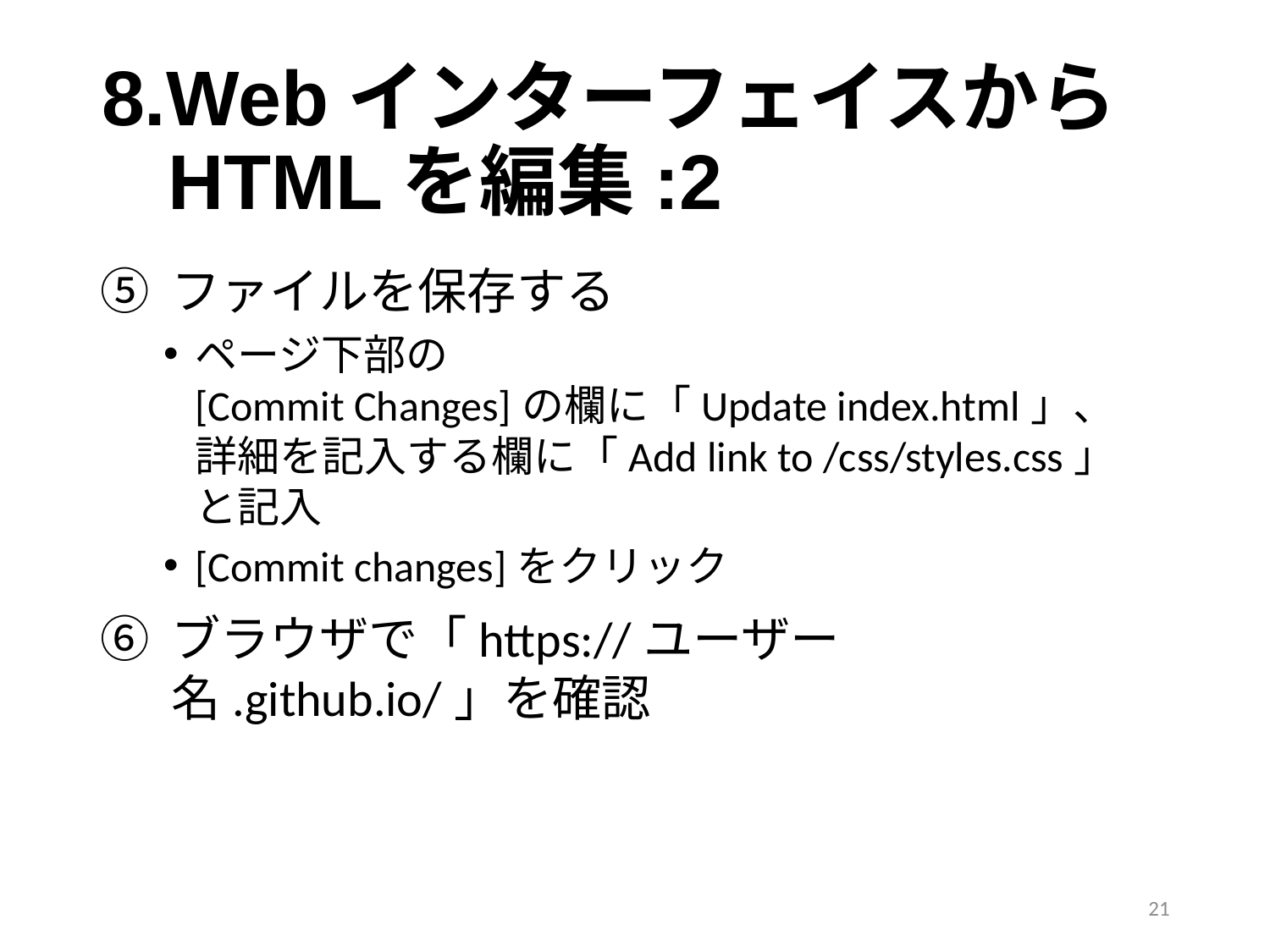

# 8.WebインターフェイスからHTMLを編集:2
ファイルを保存する
ページ下部の
[Commit Changes]の欄に「Update index.html」、
詳細を記入する欄に「Add link to /css/styles.css」
と記入
[Commit changes]をクリック
ブラウザで「https://ユーザー名.github.io/」を確認
21